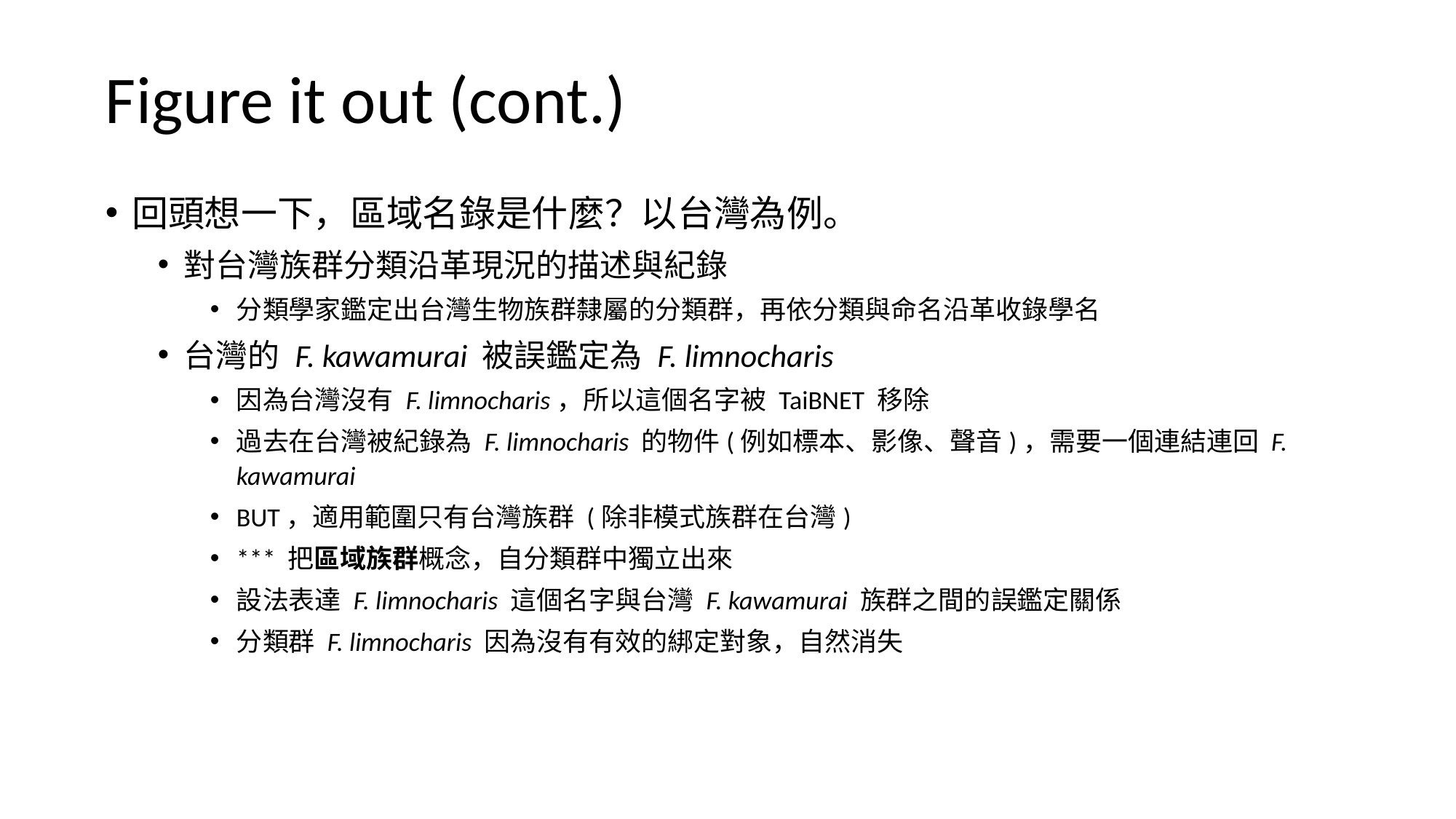

# Figure it out (cont.)
回頭想一下，區域名錄是什麼？以台灣為例。
對台灣族群分類沿革現況的描述與紀錄
分類學家鑑定出台灣生物族群隸屬的分類群，再依分類與命名沿革收錄學名
台灣的 F. kawamurai 被誤鑑定為 F. limnocharis
因為台灣沒有 F. limnocharis，所以這個名字被 TaiBNET 移除
過去在台灣被紀錄為 F. limnocharis 的物件(例如標本、影像、聲音)，需要一個連結連回 F. kawamurai
BUT，適用範圍只有台灣族群 (除非模式族群在台灣)
*** 把區域族群概念，自分類群中獨立出來
設法表達 F. limnocharis 這個名字與台灣 F. kawamurai 族群之間的誤鑑定關係
分類群 F. limnocharis 因為沒有有效的綁定對象，自然消失
4